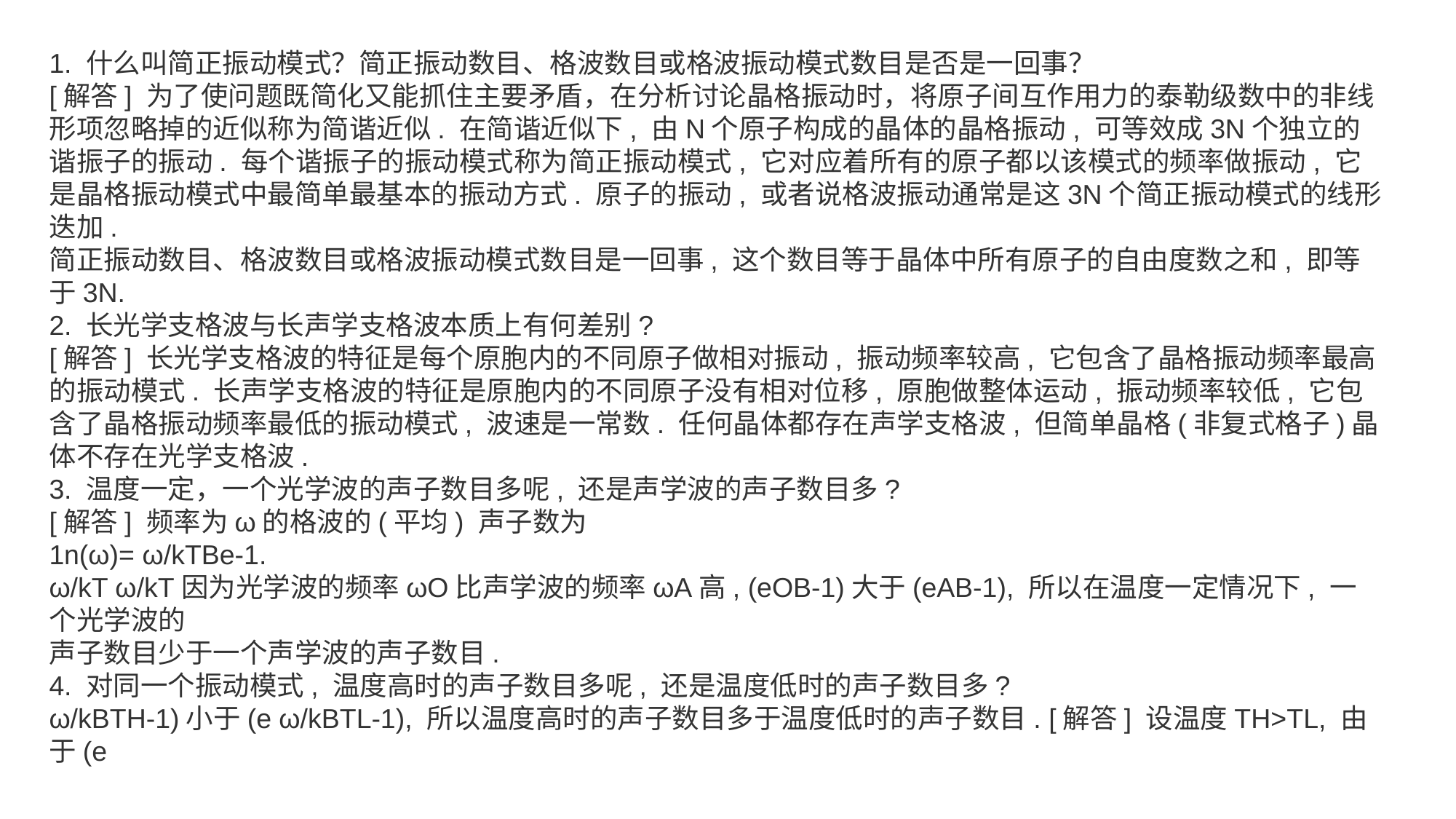

1. 什么叫简正振动模式？简正振动数目、格波数目或格波振动模式数目是否是一回事？
[解答] 为了使问题既简化又能抓住主要矛盾，在分析讨论晶格振动时，将原子间互作用力的泰勒级数中的非线形项忽略掉的近似称为简谐近似. 在简谐近似下, 由N个原子构成的晶体的晶格振动, 可等效成3N个独立的谐振子的振动. 每个谐振子的振动模式称为简正振动模式, 它对应着所有的原子都以该模式的频率做振动, 它是晶格振动模式中最简单最基本的振动方式. 原子的振动, 或者说格波振动通常是这3N个简正振动模式的线形迭加.
简正振动数目、格波数目或格波振动模式数目是一回事, 这个数目等于晶体中所有原子的自由度数之和, 即等于3N.
2. 长光学支格波与长声学支格波本质上有何差别?
[解答] 长光学支格波的特征是每个原胞内的不同原子做相对振动, 振动频率较高, 它包含了晶格振动频率最高的振动模式. 长声学支格波的特征是原胞内的不同原子没有相对位移, 原胞做整体运动, 振动频率较低, 它包含了晶格振动频率最低的振动模式, 波速是一常数. 任何晶体都存在声学支格波, 但简单晶格(非复式格子)晶体不存在光学支格波.
3. 温度一定，一个光学波的声子数目多呢, 还是声学波的声子数目多?
[解答] 频率为ω的格波的(平均) 声子数为
1n(ω)= ω/kTBe-1.
ω/kT ω/kT因为光学波的频率ωO比声学波的频率ωA高, (eOB-1)大于(eAB-1), 所以在温度一定情况下, 一个光学波的
声子数目少于一个声学波的声子数目.
4. 对同一个振动模式, 温度高时的声子数目多呢, 还是温度低时的声子数目多?
ω/kBTH-1)小于(e ω/kBTL-1), 所以温度高时的声子数目多于温度低时的声子数目. [解答] 设温度TH>TL, 由于(e